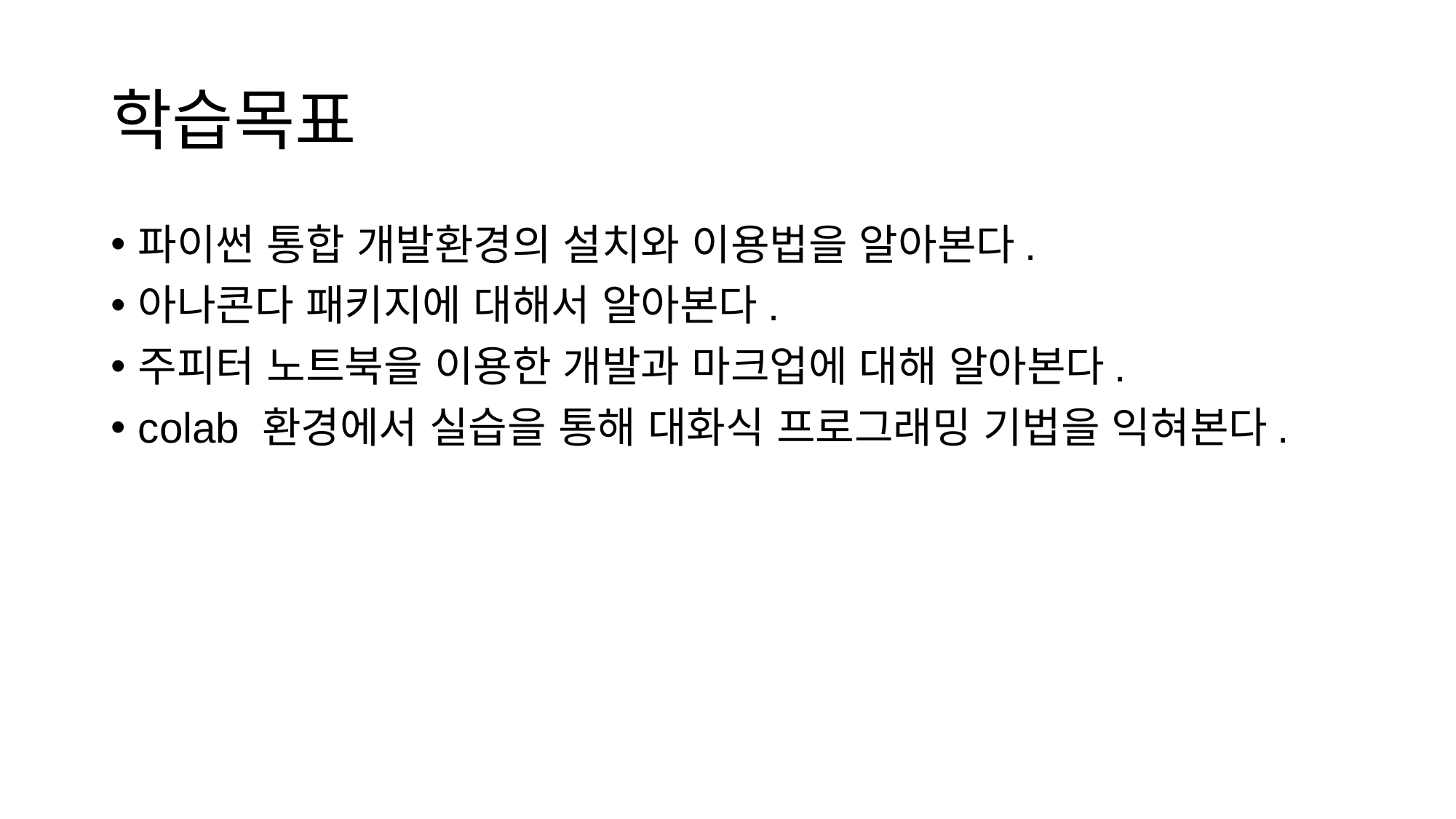

# 학습목표
파이썬 통합 개발환경의 설치와 이용법을 알아본다.
아나콘다 패키지에 대해서 알아본다.
주피터 노트북을 이용한 개발과 마크업에 대해 알아본다.
colab 환경에서 실습을 통해 대화식 프로그래밍 기법을 익혀본다.